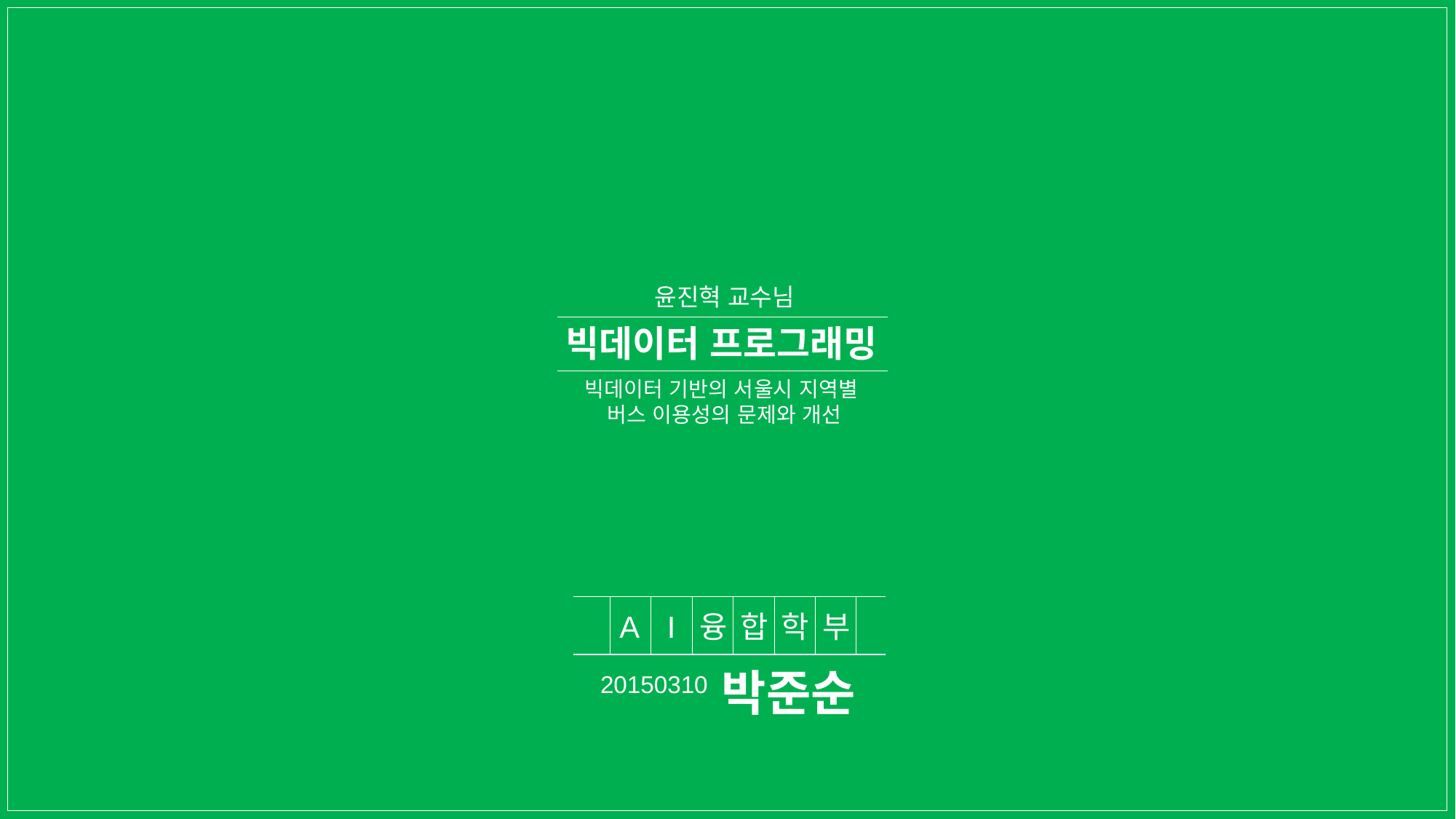

윤진혁 교수님
빅데이터 프로그래밍
빅데이터 기반의 서울시 지역별
버스 이용성의 문제와 개선
A
I
융
합
학
부
박준순
20150310